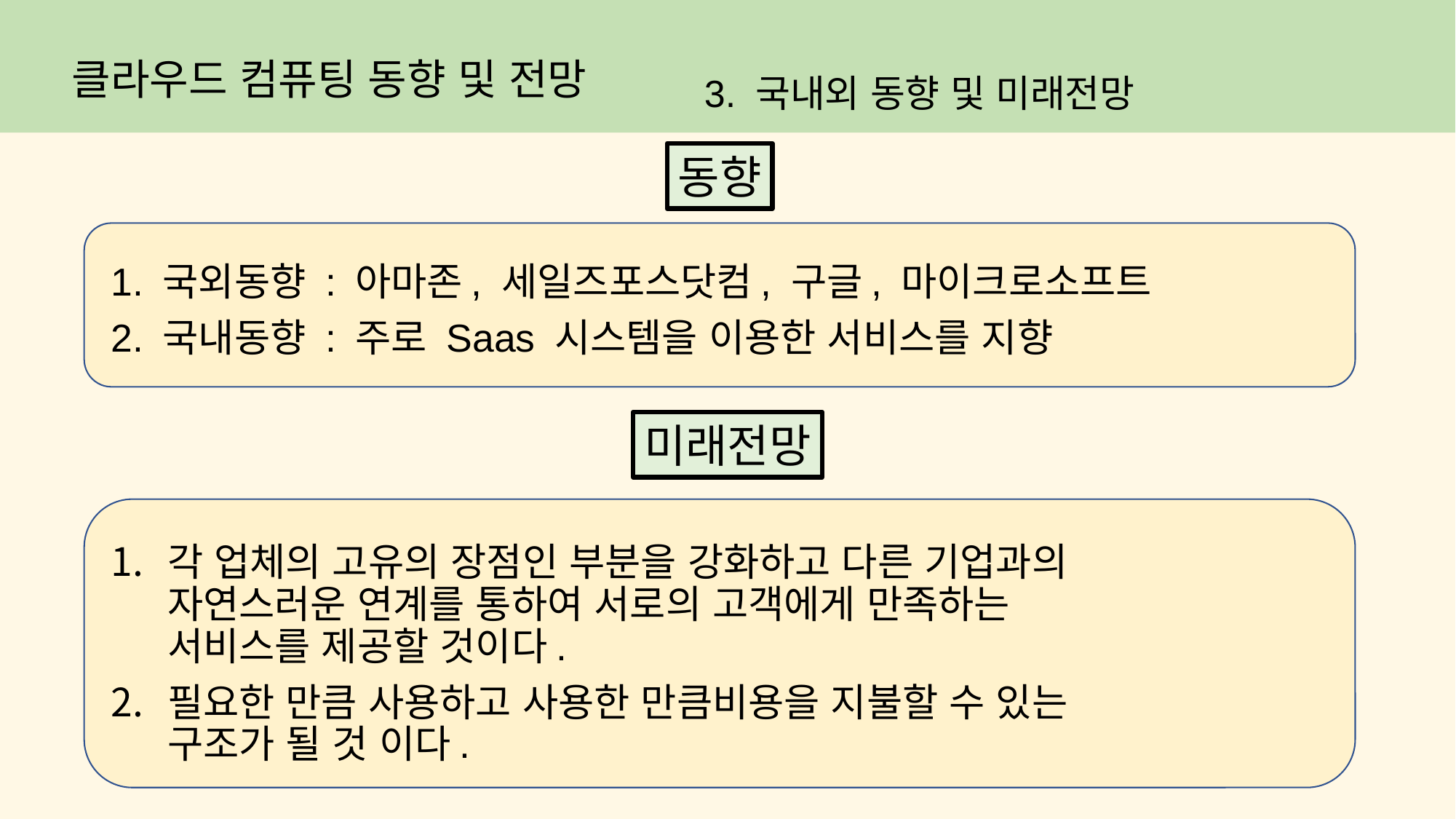

# 클라우드 컴퓨팅 동향 및 전망
3. 국내외 동향 및 미래전망
동향

1. 국외동향 : 아마존, 세일즈포스닷컴, 구글, 마이크로소프트
2. 국내동향 : 주로 Saas 시스템을 이용한 서비스를 지향

각 업체의 고유의 장점인 부분을 강화하고 다른 기업과의
자연스러운 연계를 통하여 서로의 고객에게 만족하는
서비스를 제공할 것이다.
필요한 만큼 사용하고 사용한 만큼비용을 지불할 수 있는
구조가 될 것 이다.

미래전망